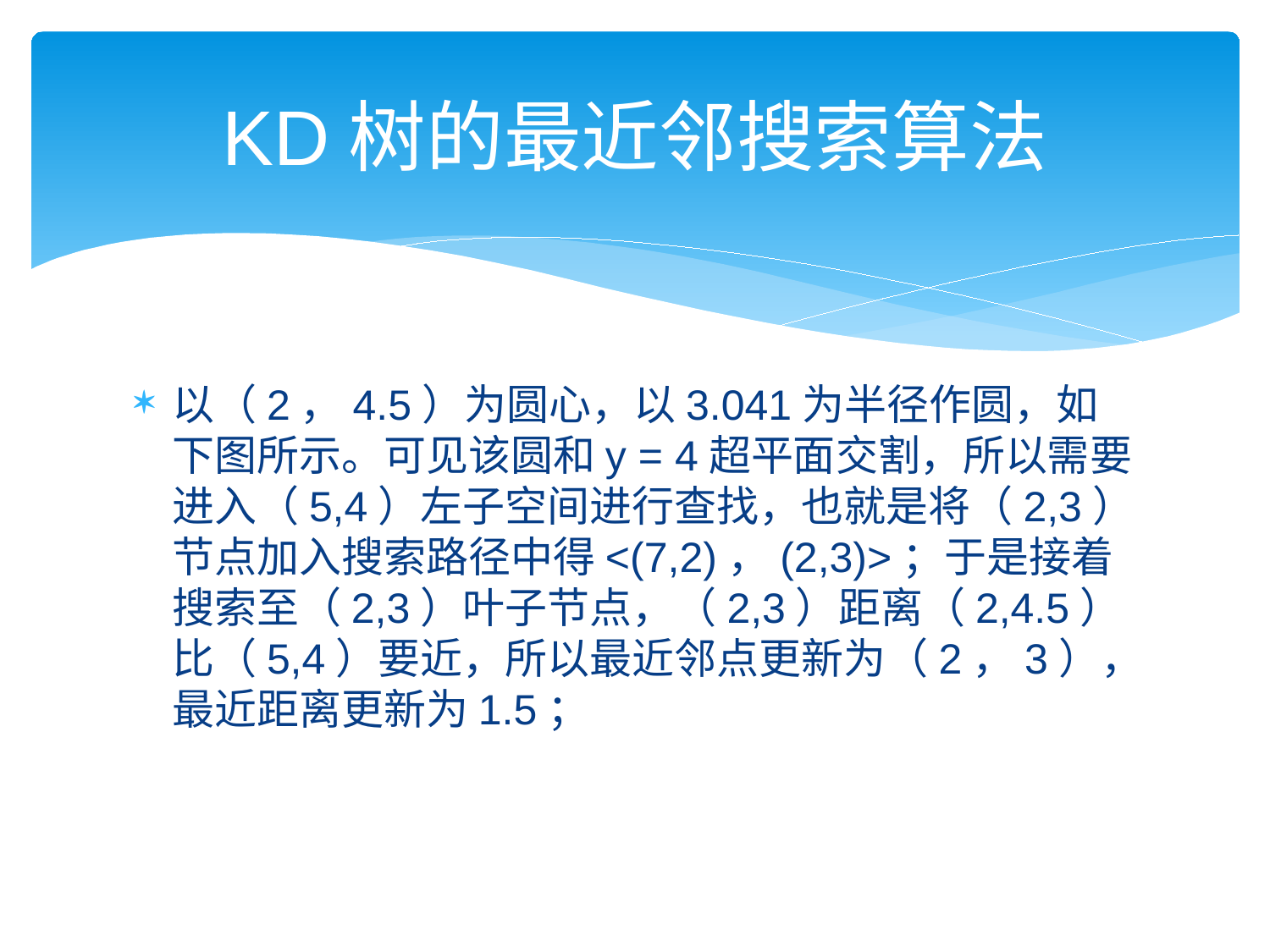

# KD树的最近邻搜索算法
以（2，4.5）为圆心，以3.041为半径作圆，如下图所示。可见该圆和y = 4超平面交割，所以需要进入（5,4）左子空间进行查找，也就是将（2,3）节点加入搜索路径中得<(7,2)，(2,3)>；于是接着搜索至（2,3）叶子节点，（2,3）距离（2,4.5）比（5,4）要近，所以最近邻点更新为（2，3），最近距离更新为1.5；